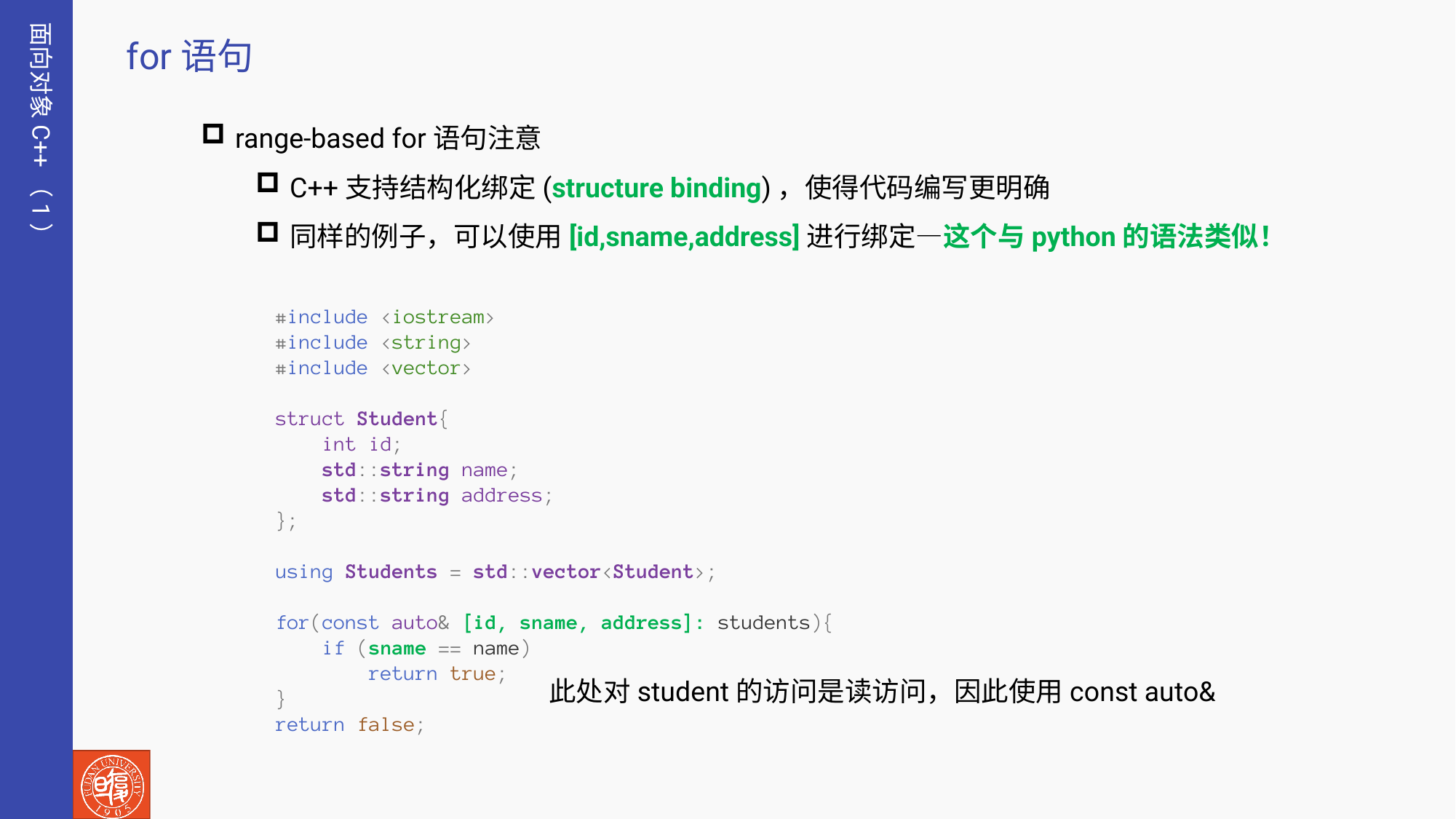

面向对象C++（1）
for语句
range-based for语句注意
C++支持结构化绑定(structure binding)，使得代码编写更明确
同样的例子，可以使用[id,sname,address]进行绑定—这个与python的语法类似！
#include <iostream>
#include <string>
#include <vector>
struct Student{
    int id;
    std::string name;
    std::string address;
};
using Students = std::vector<Student>;
for(const auto& [id, sname, address]: students){
    if (sname == name)
        return true;
}
return false;
此处对student的访问是读访问，因此使用const auto&